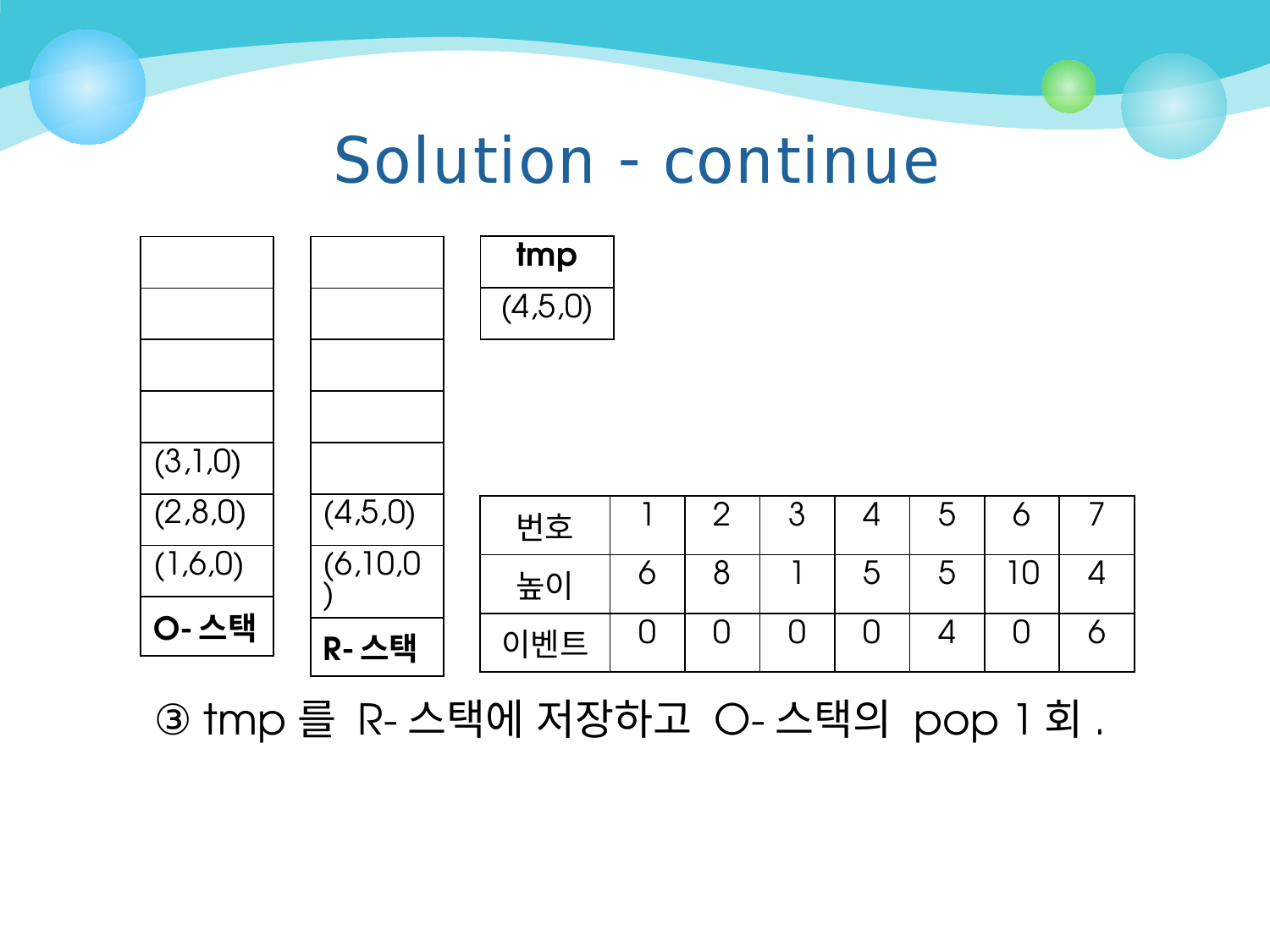

# Solution - continue
| tmp |
| --- |
| (4,5,0) |
|  |
| --- |
|  |
|  |
|  |
| (3,1,0) |
| (2,8,0) |
| (1,6,0) |
| O-스택 |
|  |
| --- |
|  |
|  |
|  |
|  |
| (4,5,0) |
| (6,10,0) |
| R-스택 |
| 번호 | 1 | 2 | 3 | 4 | 5 | 6 | 7 |
| --- | --- | --- | --- | --- | --- | --- | --- |
| 높이 | 6 | 8 | 1 | 5 | 5 | 10 | 4 |
| 이벤트 | 0 | 0 | 0 | 0 | 4 | 0 | 6 |
③ tmp를 R-스택에 저장하고 O-스택의 pop 1회.